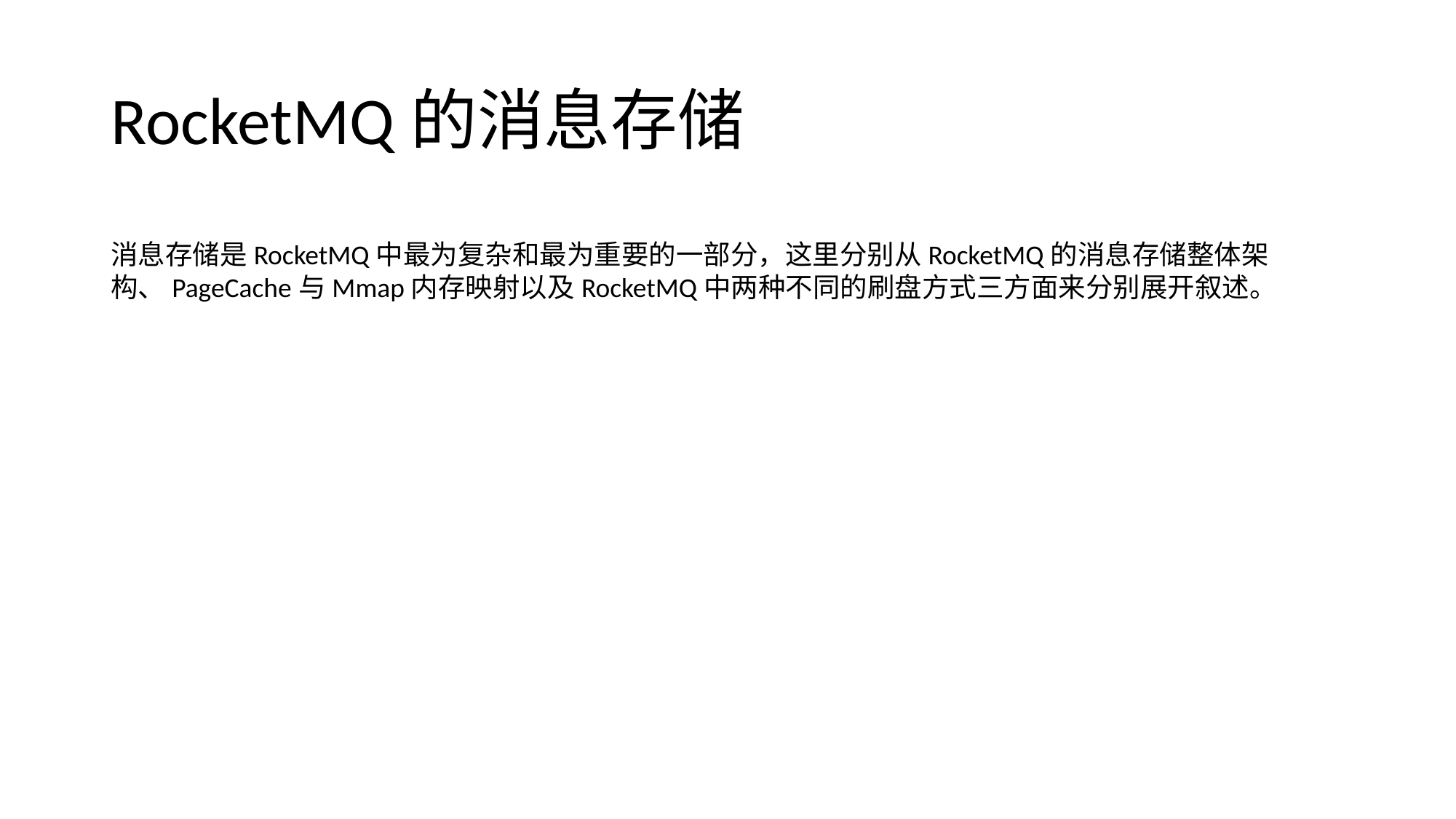

# RocketMQ的消息存储
消息存储是RocketMQ中最为复杂和最为重要的一部分，这里分别从RocketMQ的消息存储整体架构、PageCache与Mmap内存映射以及RocketMQ中两种不同的刷盘方式三方面来分别展开叙述。